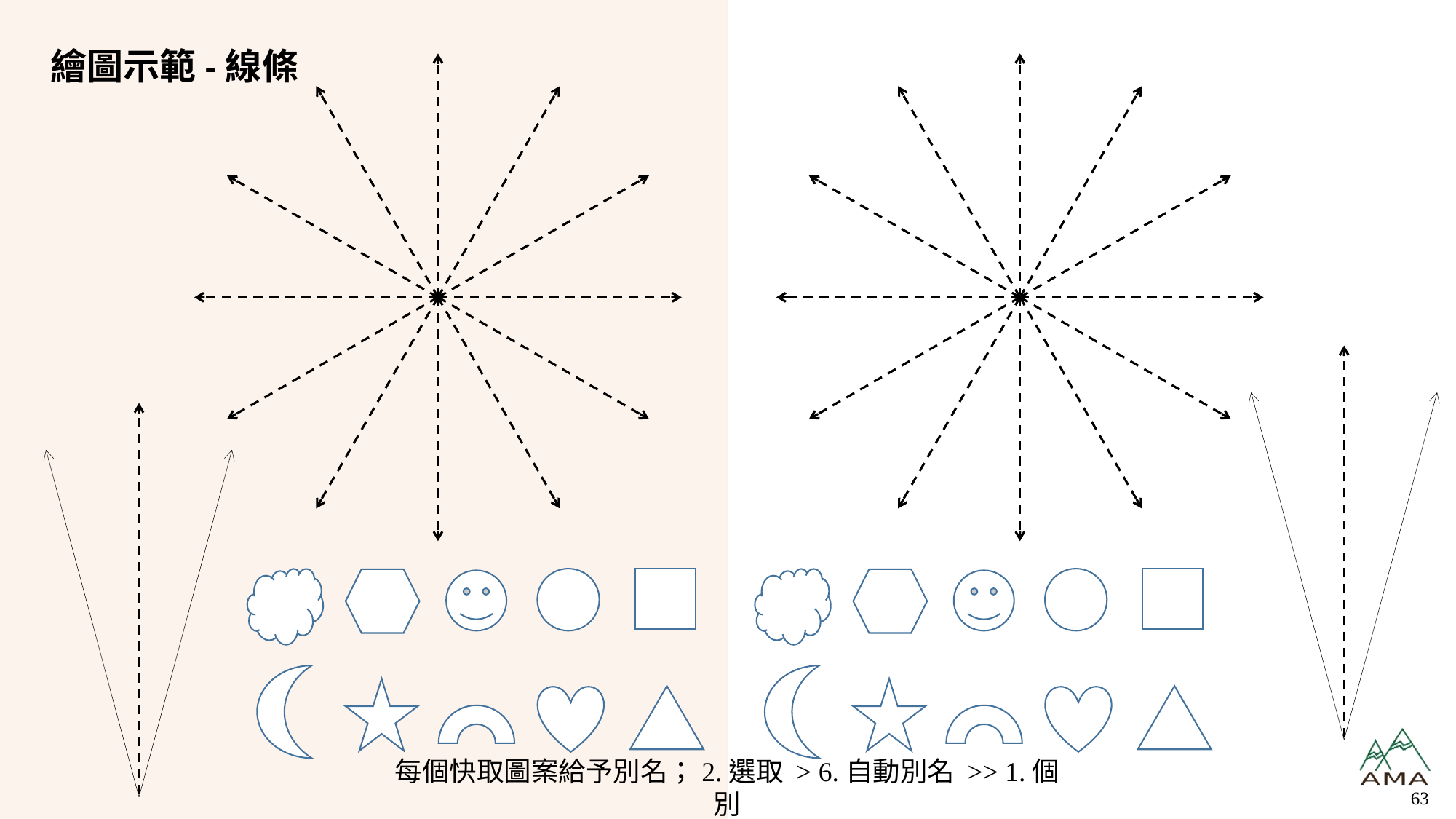

# 繪圖示範-線條

每個快取圖案給予別名；2.選取 > 6.自動別名 >> 1.個別
63